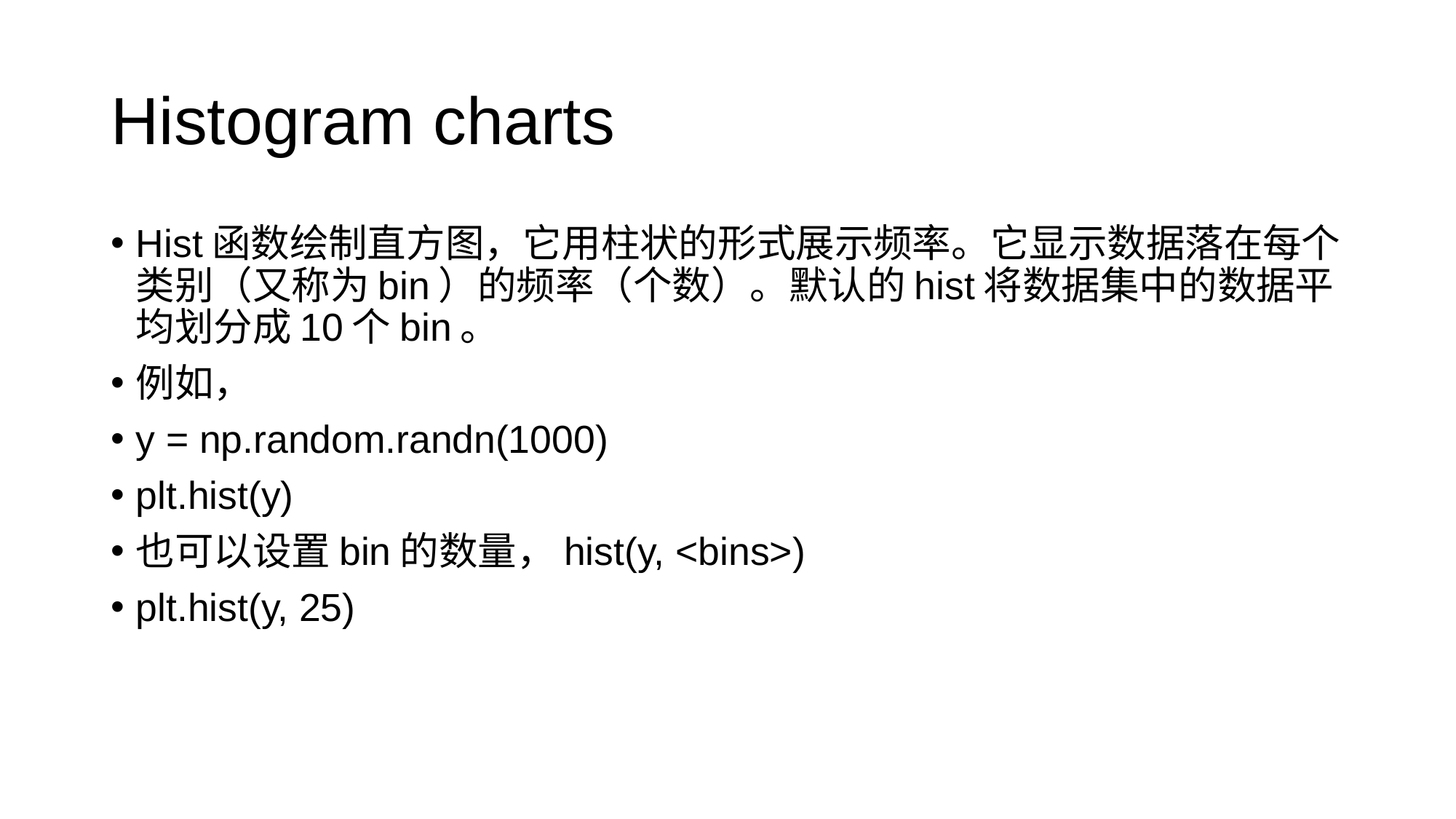

# Histogram charts
Hist函数绘制直方图，它用柱状的形式展示频率。它显示数据落在每个类别（又称为bin）的频率（个数）。默认的hist将数据集中的数据平均划分成10个bin。
例如，
y = np.random.randn(1000)
plt.hist(y)
也可以设置bin的数量，hist(y, <bins>)
plt.hist(y, 25)